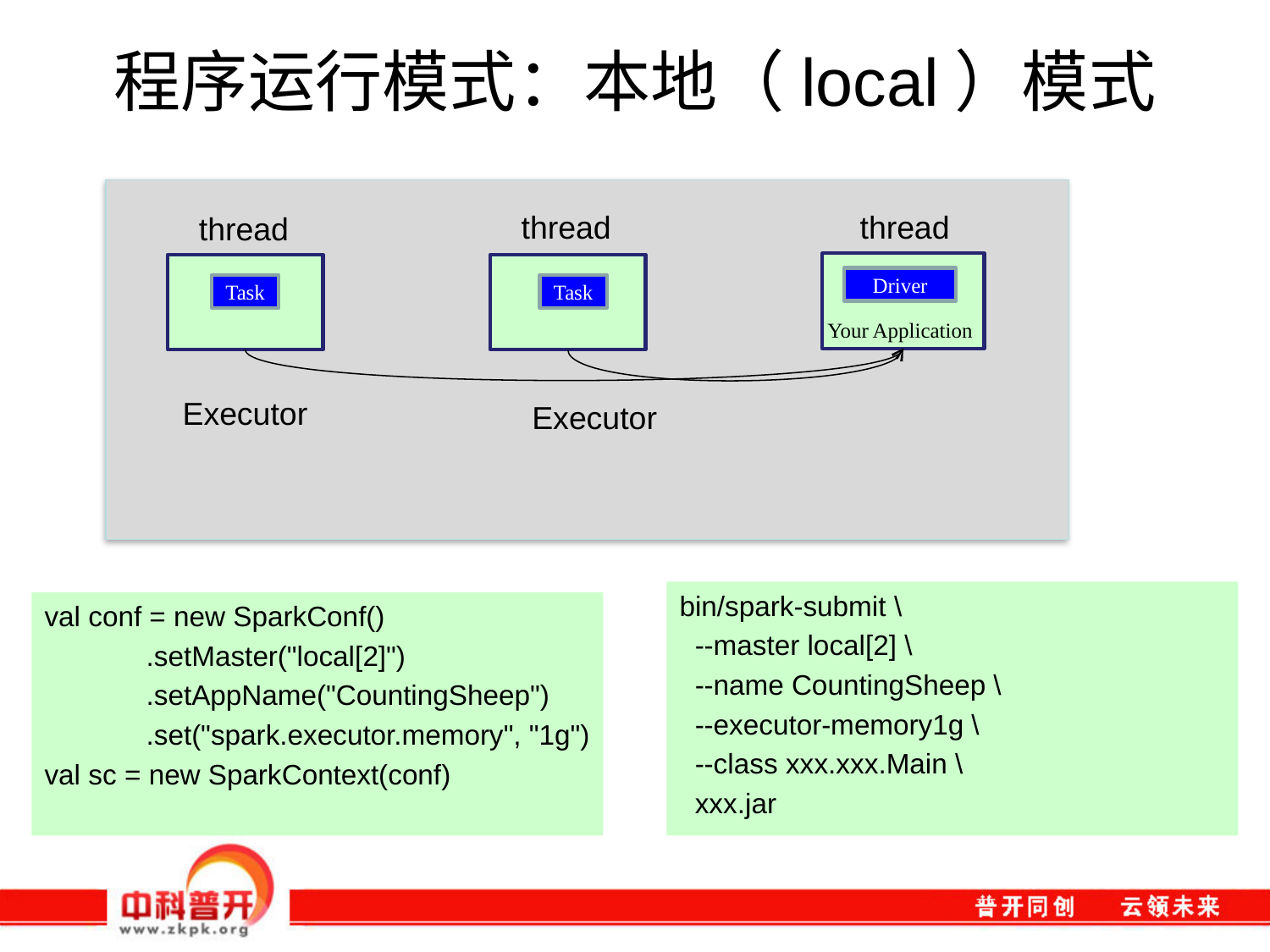

# 程序运行模式：本地（local）模式

thread
thread
thread

Driver
Task
Task
Your Application
Executor
Executor
bin/spark-submit \
  --master local[2] \
  --name CountingSheep \
  --executor-memory1g \
  --class xxx.xxx.Main \
  xxx.jar
val conf = new SparkConf()
             .setMaster("local[2]")
             .setAppName("CountingSheep")
             .set("spark.executor.memory", "1g")
val sc = new SparkContext(conf)